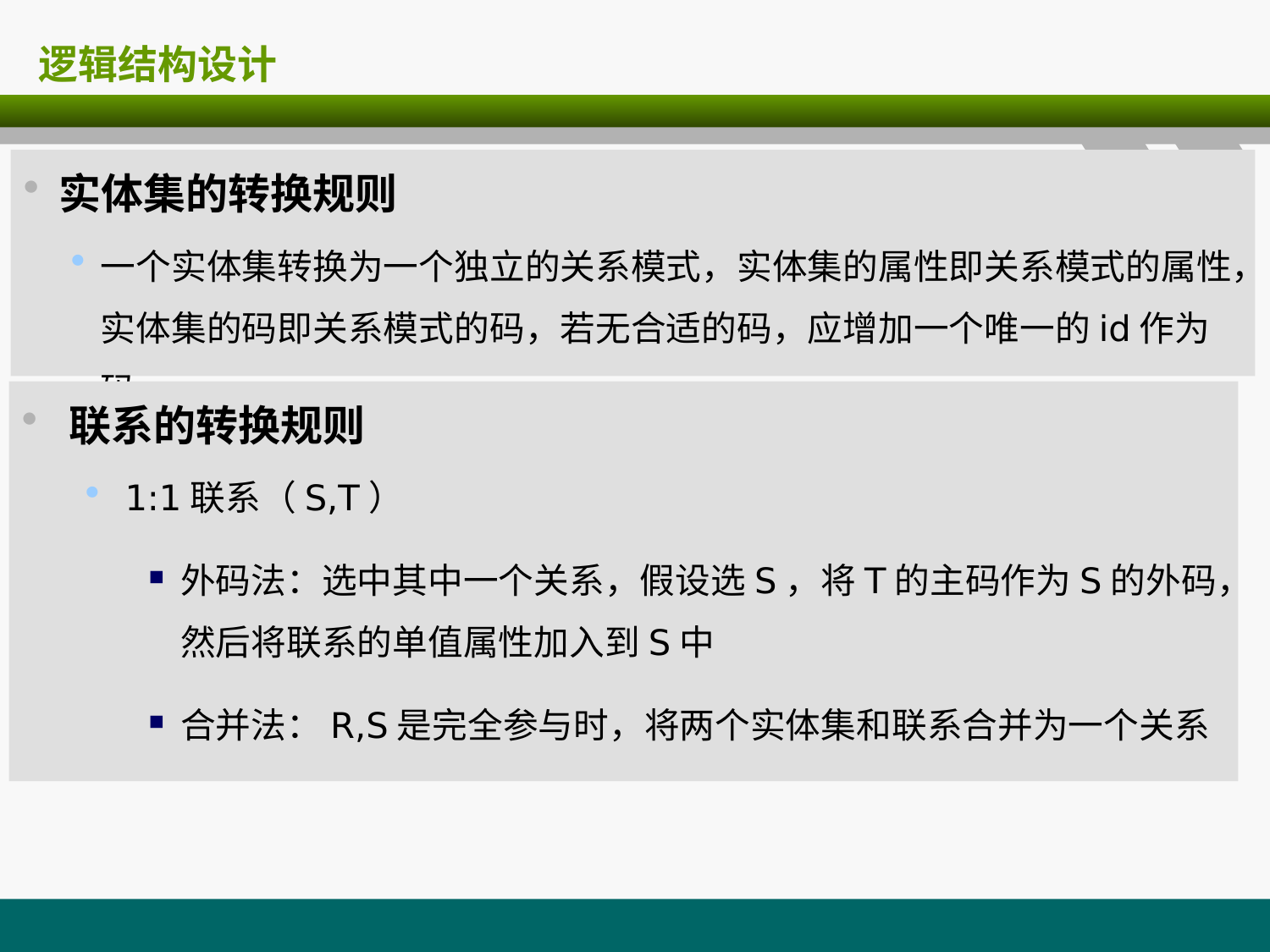

# 逻辑结构设计
实体集的转换规则
一个实体集转换为一个独立的关系模式，实体集的属性即关系模式的属性，实体集的码即关系模式的码，若无合适的码，应增加一个唯一的id作为码。
联系的转换规则
1:1联系（S,T）
外码法：选中其中一个关系，假设选S，将T的主码作为S的外码，然后将联系的单值属性加入到S中
合并法：R,S是完全参与时，将两个实体集和联系合并为一个关系